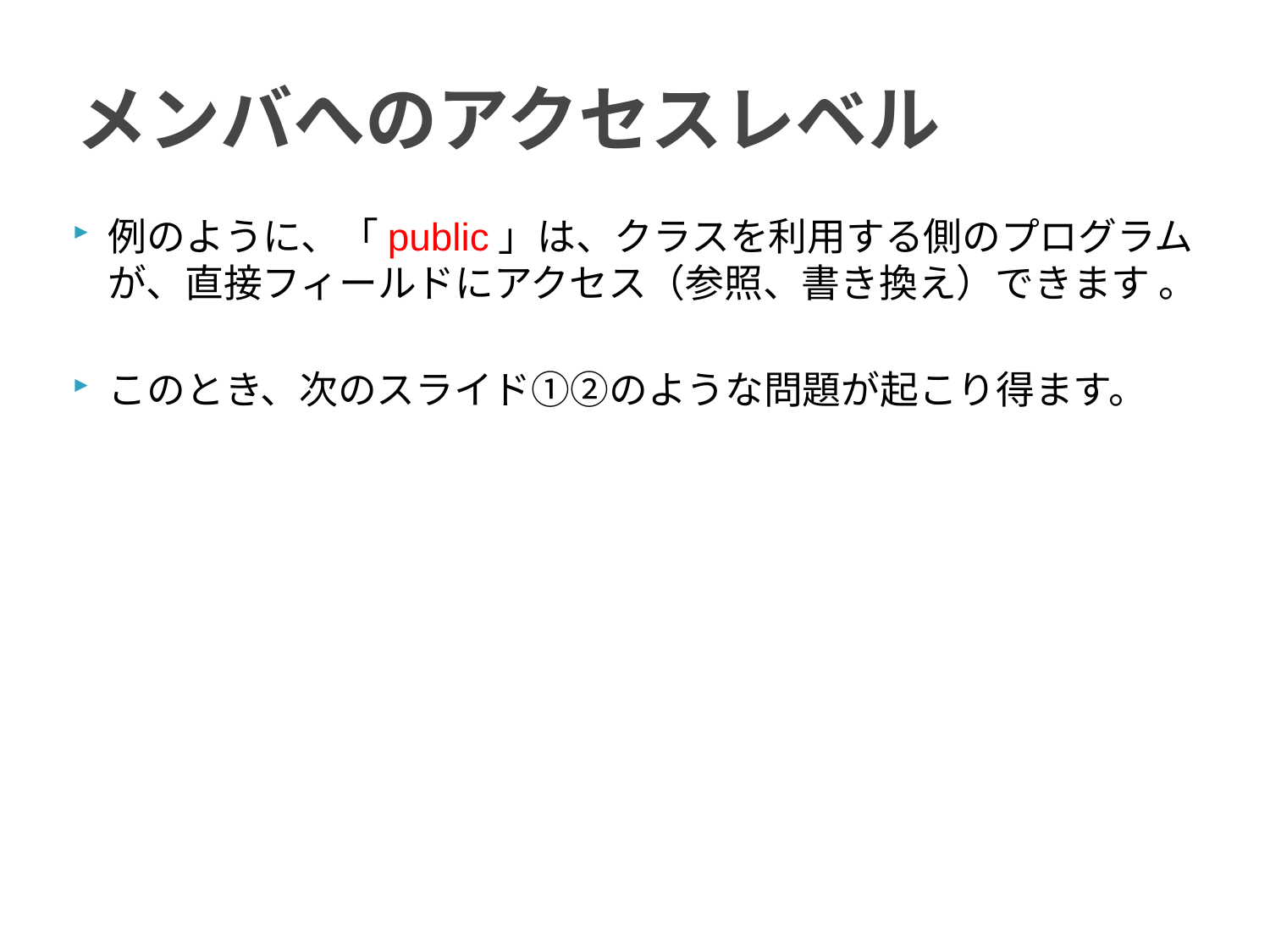

# メンバへのアクセスレベル
例のように、「public」は、クラスを利用する側のプログラムが、直接フィールドにアクセス（参照、書き換え）できます 。

このとき、次のスライド①②のような問題が起こり得ます。